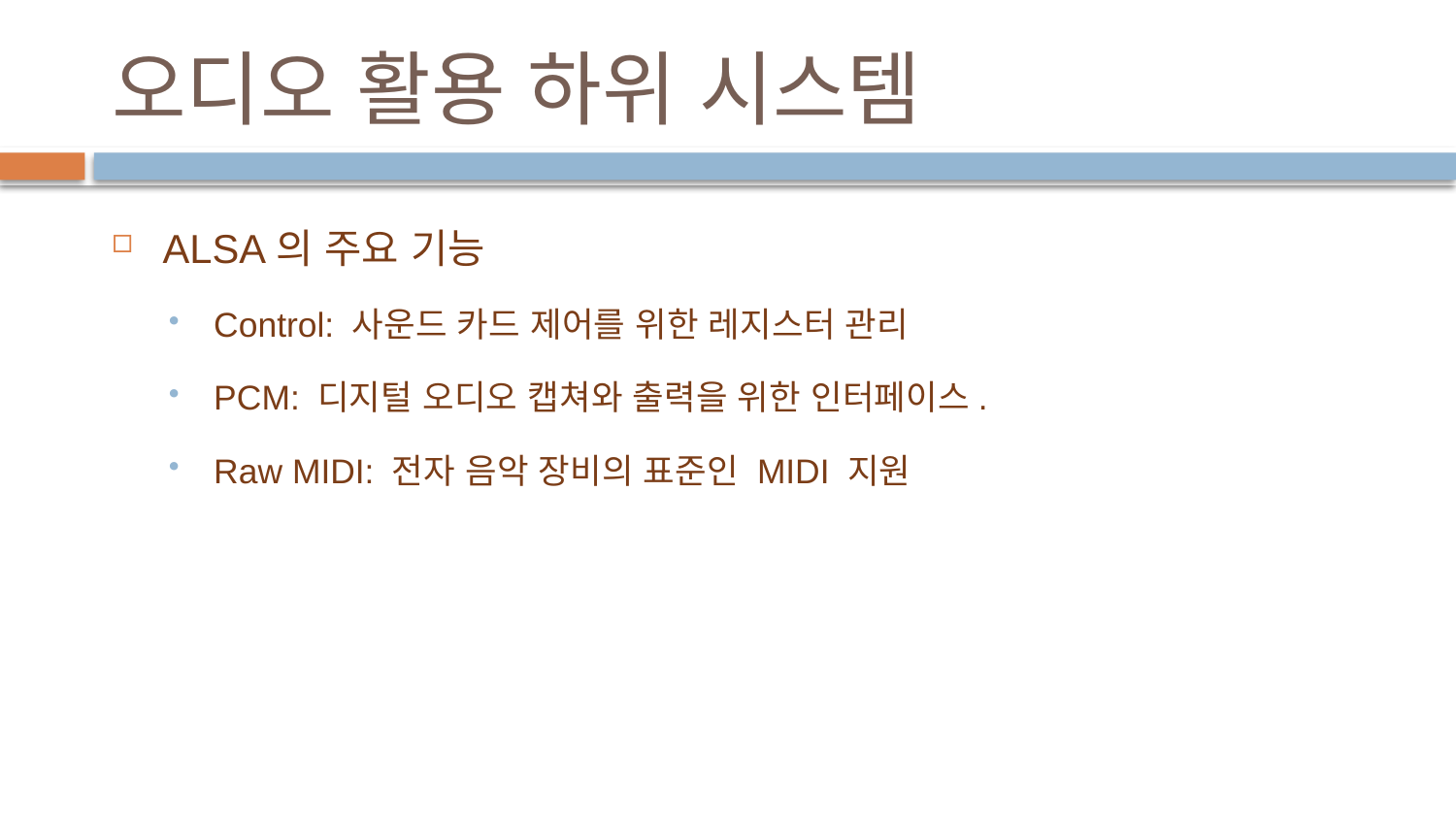

# 오디오 활용 하위 시스템
ALSA의 주요 기능
Control: 사운드 카드 제어를 위한 레지스터 관리
PCM: 디지털 오디오 캡쳐와 출력을 위한 인터페이스.
Raw MIDI: 전자 음악 장비의 표준인 MIDI 지원